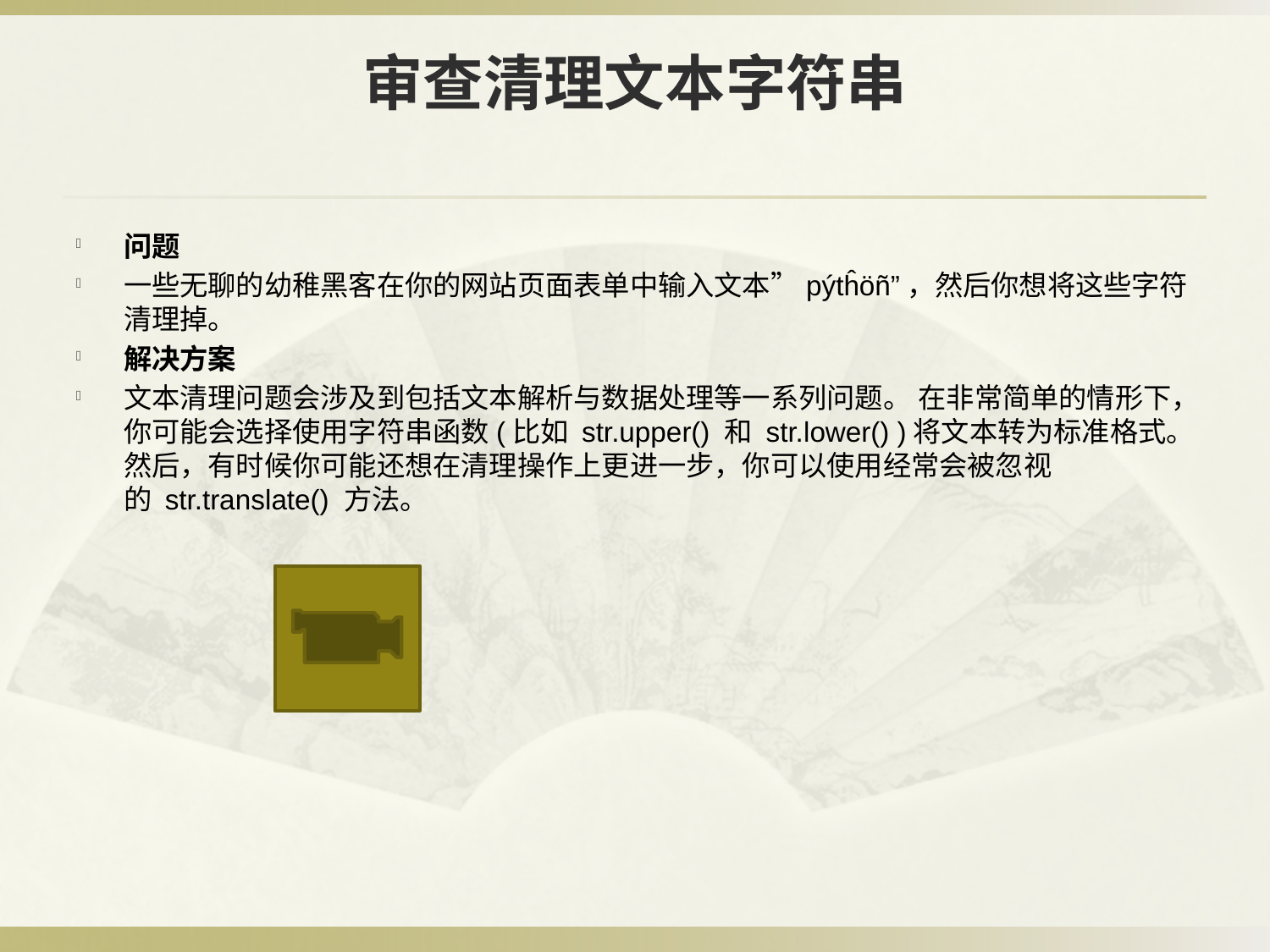

# 审查清理文本字符串
问题
一些无聊的幼稚黑客在你的网站页面表单中输入文本”pýtĥöñ”，然后你想将这些字符清理掉。
解决方案
文本清理问题会涉及到包括文本解析与数据处理等一系列问题。 在非常简单的情形下，你可能会选择使用字符串函数(比如 str.upper() 和 str.lower() )将文本转为标准格式。然后，有时候你可能还想在清理操作上更进一步，你可以使用经常会被忽视的 str.translate() 方法。